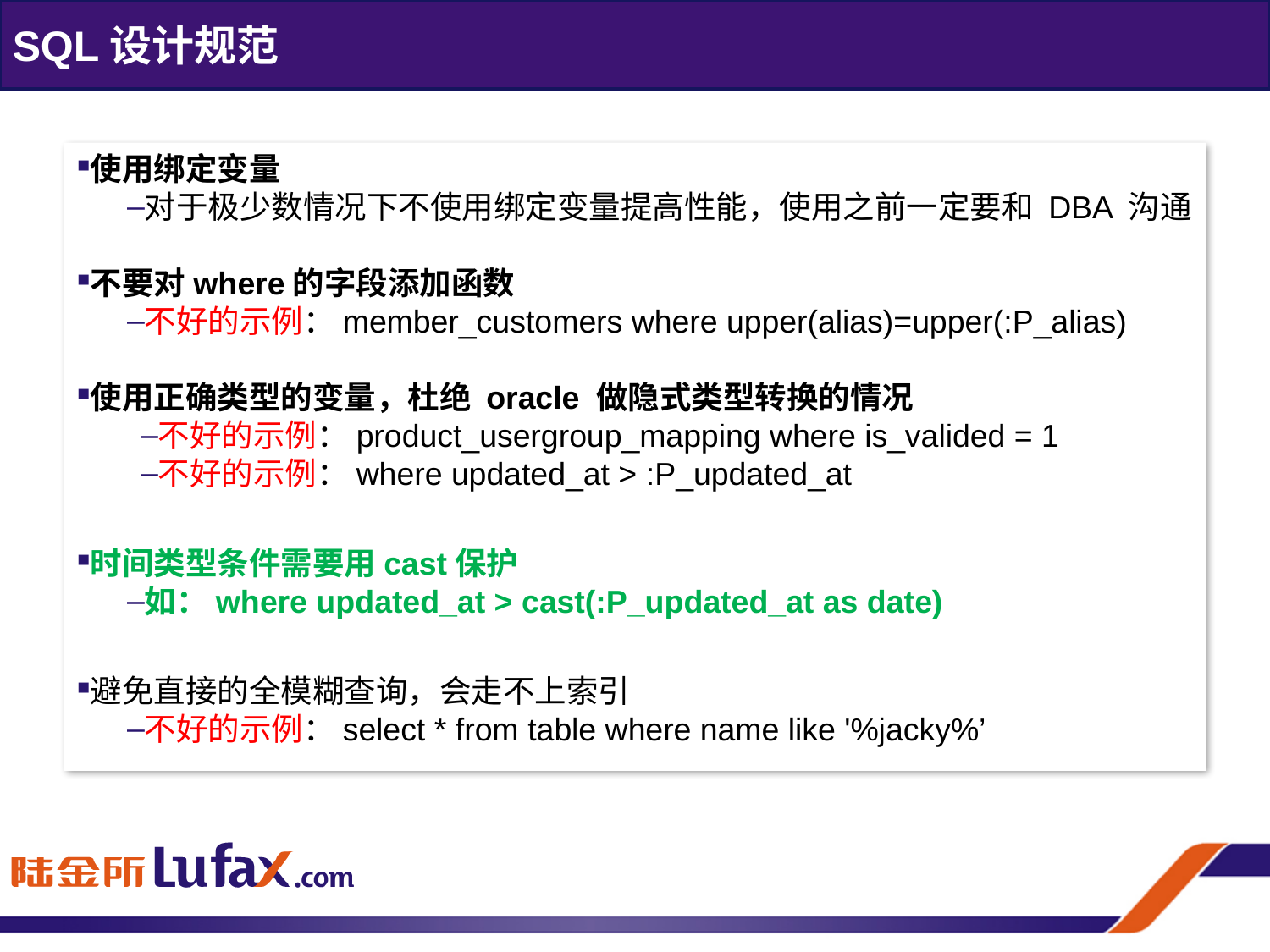

SQL设计规范
使用绑定变量
对于极少数情况下不使用绑定变量提高性能，使用之前一定要和 DBA 沟通

不要对where的字段添加函数
不好的示例：member_customers where upper(alias)=upper(:P_alias)

使用正确类型的变量，杜绝 oracle 做隐式类型转换的情况
不好的示例：product_usergroup_mapping where is_valided = 1
不好的示例：where updated_at > :P_updated_at

时间类型条件需要用cast保护
如：where updated_at > cast(:P_updated_at as date)

避免直接的全模糊查询，会走不上索引
不好的示例：select * from table where name like '%jacky%’